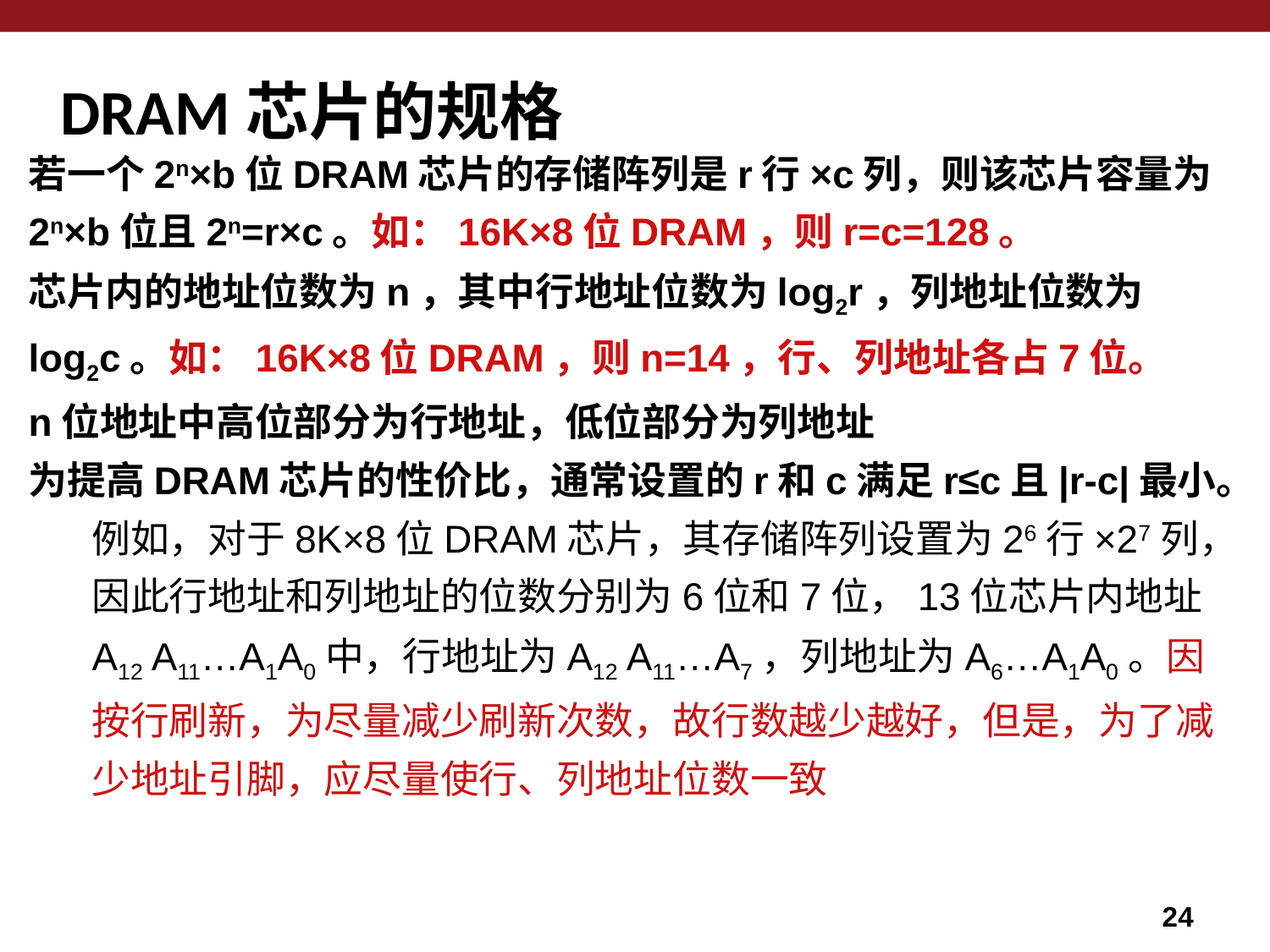

# DRAM芯片的规格
若一个2n×b位DRAM芯片的存储阵列是r行×c列，则该芯片容量为2n×b位且2n=r×c。如：16K×8位DRAM，则r=c=128。
芯片内的地址位数为n，其中行地址位数为log2r，列地址位数为log2c。如：16K×8位DRAM，则n=14，行、列地址各占7位。
n位地址中高位部分为行地址，低位部分为列地址
为提高DRAM芯片的性价比，通常设置的r和c满足r≤c且|r-c|最小。
例如，对于8K×8位DRAM芯片，其存储阵列设置为26行×27列，因此行地址和列地址的位数分别为6位和7位，13位芯片内地址A12 A11…A1A0中，行地址为A12 A11…A7，列地址为A6…A1A0。因按行刷新，为尽量减少刷新次数，故行数越少越好，但是，为了减少地址引脚，应尽量使行、列地址位数一致
24